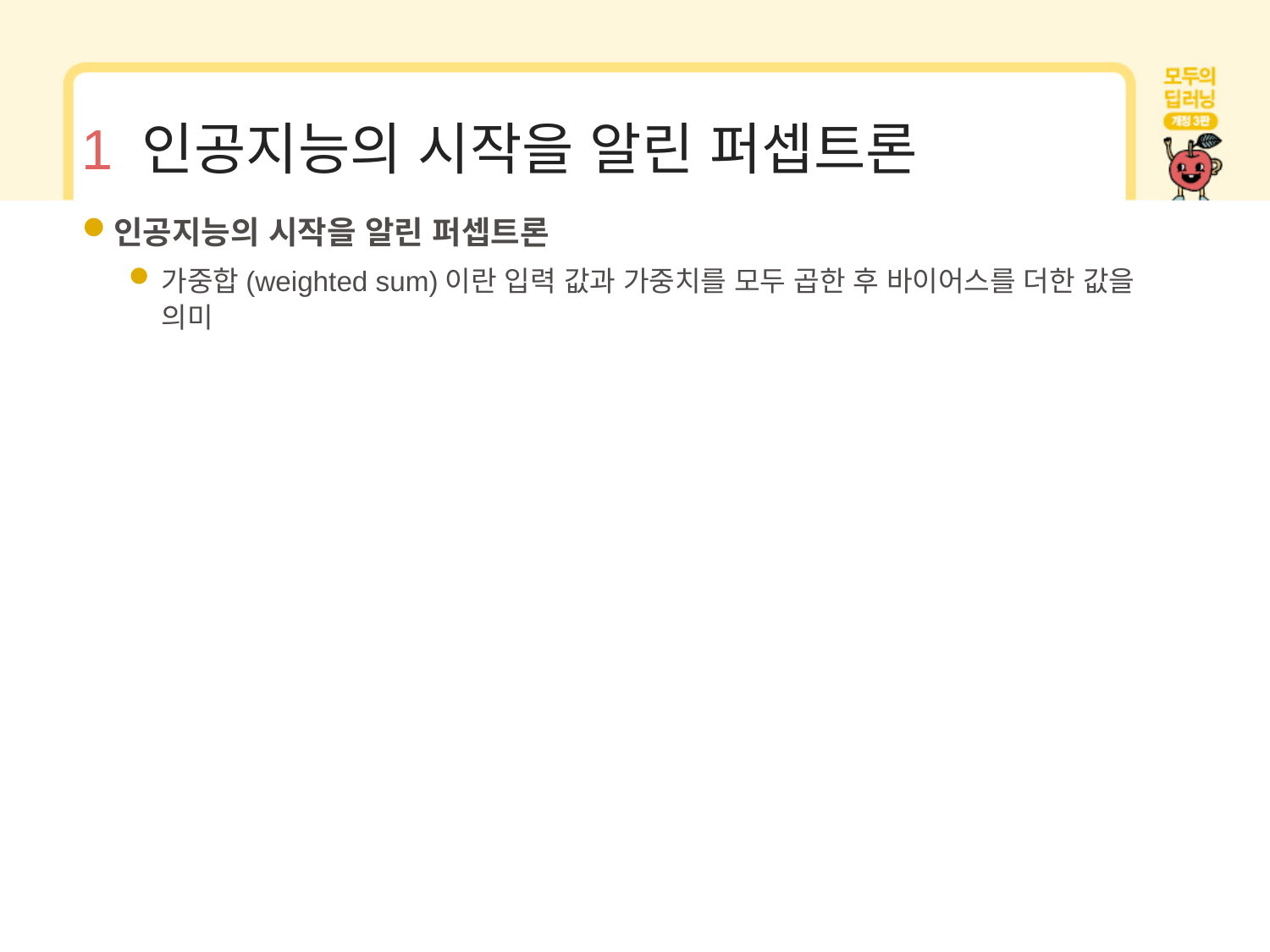

# 1 인공지능의 시작을 알린 퍼셉트론
인공지능의 시작을 알린 퍼셉트론
가중합(weighted sum)이란 입력 값과 가중치를 모두 곱한 후 바이어스를 더한 값을 의미